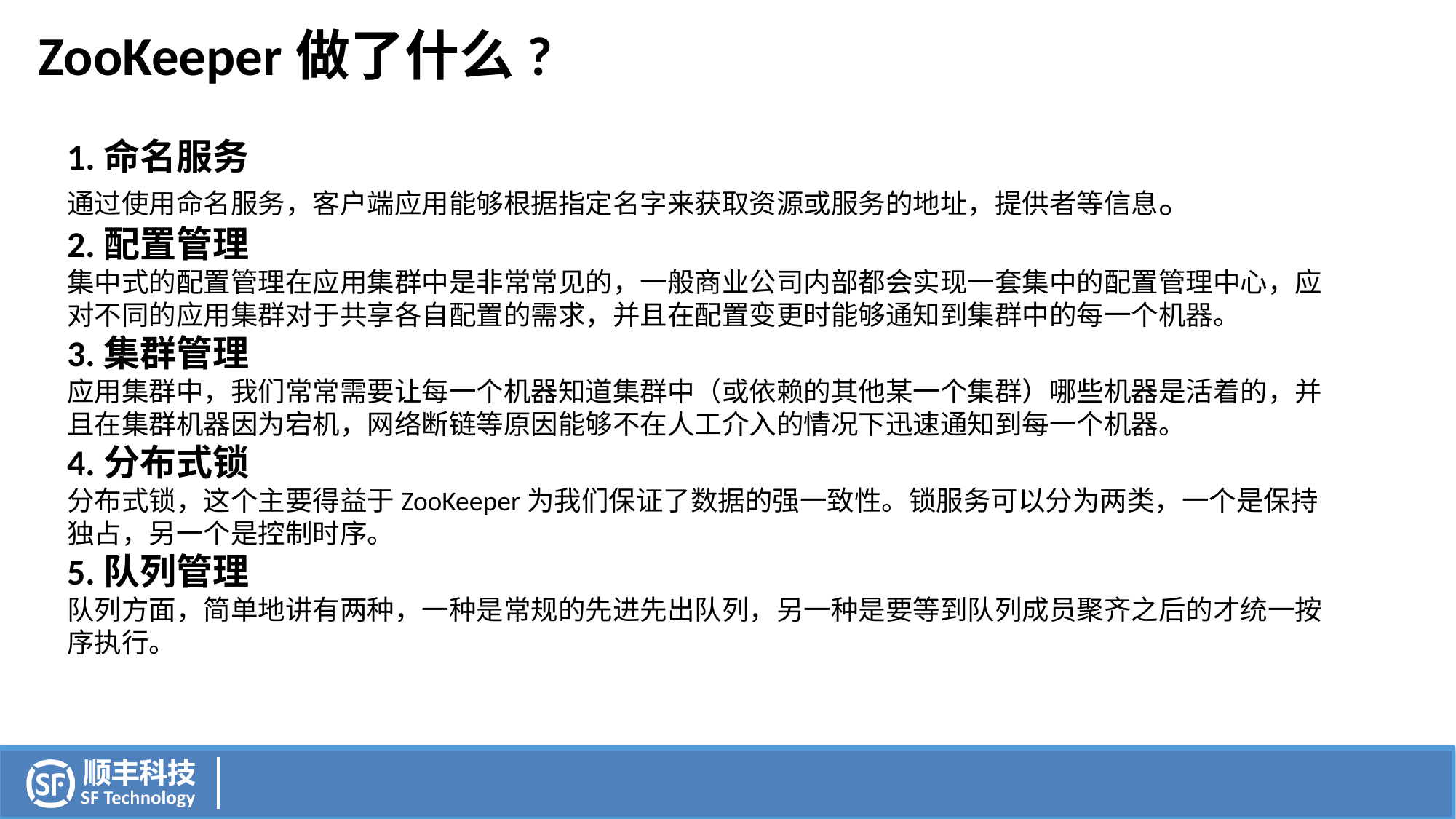

ZooKeeper做了什么?
1.命名服务
通过使用命名服务，客户端应用能够根据指定名字来获取资源或服务的地址，提供者等信息。
2.配置管理
集中式的配置管理在应用集群中是非常常见的，一般商业公司内部都会实现一套集中的配置管理中心，应对不同的应用集群对于共享各自配置的需求，并且在配置变更时能够通知到集群中的每一个机器。
3.集群管理
应用集群中，我们常常需要让每一个机器知道集群中（或依赖的其他某一个集群）哪些机器是活着的，并且在集群机器因为宕机，网络断链等原因能够不在人工介入的情况下迅速通知到每一个机器。
4.分布式锁
分布式锁，这个主要得益于ZooKeeper为我们保证了数据的强一致性。锁服务可以分为两类，一个是保持独占，另一个是控制时序。
5.队列管理
队列方面，简单地讲有两种，一种是常规的先进先出队列，另一种是要等到队列成员聚齐之后的才统一按序执行。